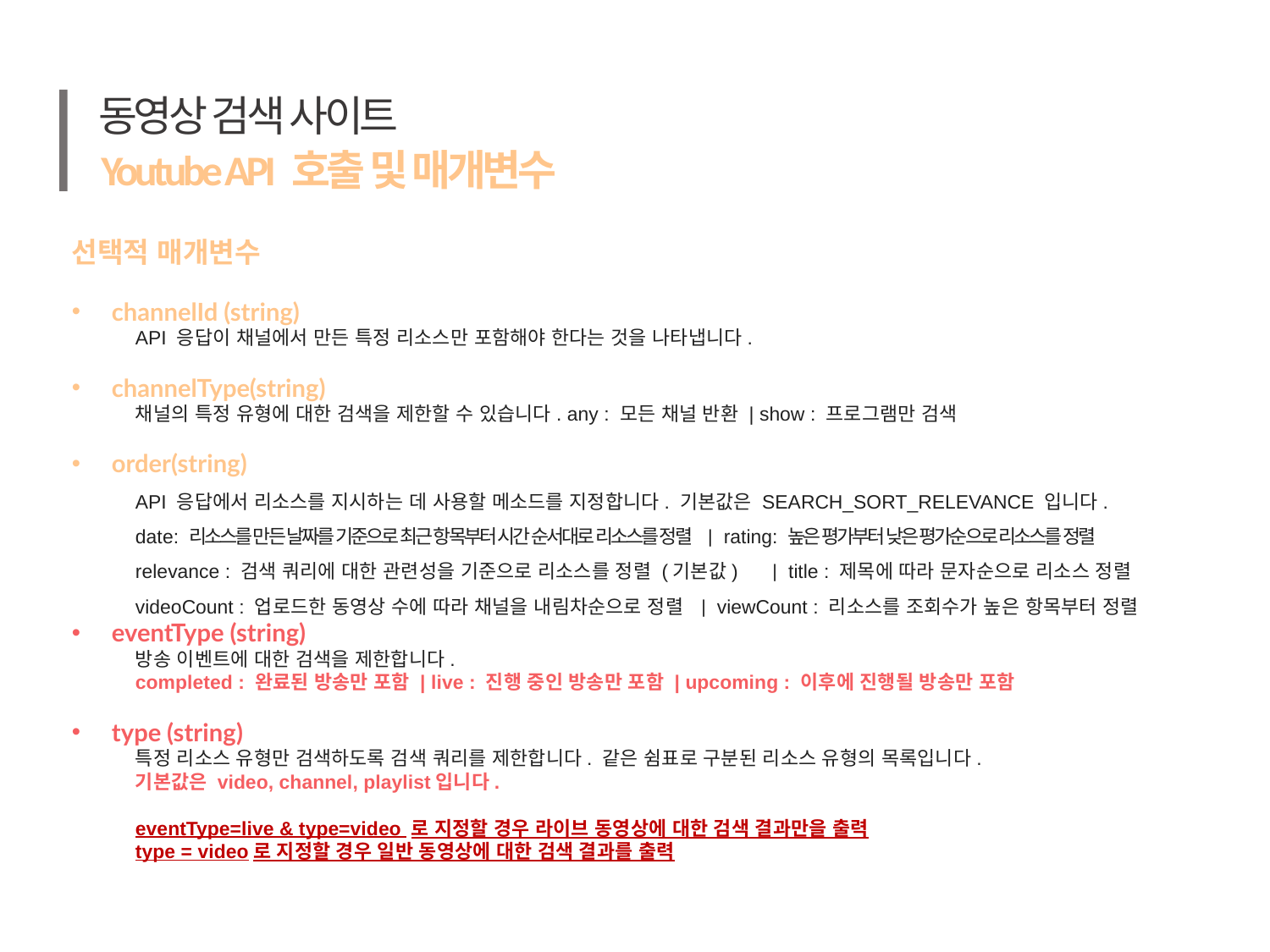

동영상 검색 사이트

Youtube API 호출 및 매개변수
선택적 매개변수
channelId (string)
API 응답이 채널에서 만든 특정 리소스만 포함해야 한다는 것을 나타냅니다.

channelType(string)
채널의 특정 유형에 대한 검색을 제한할 수 있습니다. any : 모든 채널 반환 | show : 프로그램만 검색

order(string)
API 응답에서 리소스를 지시하는 데 사용할 메소드를 지정합니다. 기본값은 SEARCH_SORT_RELEVANCE 입니다.
date: 리소스를 만든 날짜를 기준으로 최근 항목부터 시간 순서대로 리소스를 정렬  |  rating: 높은 평가부터 낮은 평가순으로 리소스를 정렬
relevance : 검색 쿼리에 대한 관련성을 기준으로 리소스를 정렬 (기본값)	|  title : 제목에 따라 문자순으로 리소스 정렬
videoCount : 업로드한 동영상 수에 따라 채널을 내림차순으로 정렬  |  viewCount : 리소스를 조회수가 높은 항목부터 정렬
eventType (string)
방송 이벤트에 대한 검색을 제한합니다.
completed : 완료된 방송만 포함 | live : 진행 중인 방송만 포함 | upcoming : 이후에 진행될 방송만 포함

type (string)
특정 리소스 유형만 검색하도록 검색 쿼리를 제한합니다. 같은 쉼표로 구분된 리소스 유형의 목록입니다.
기본값은 video, channel, playlist입니다.
eventType=live & type=video 로 지정할 경우 라이브 동영상에 대한 검색 결과만을 출력
type = video로 지정할 경우 일반 동영상에 대한 검색 결과를 출력